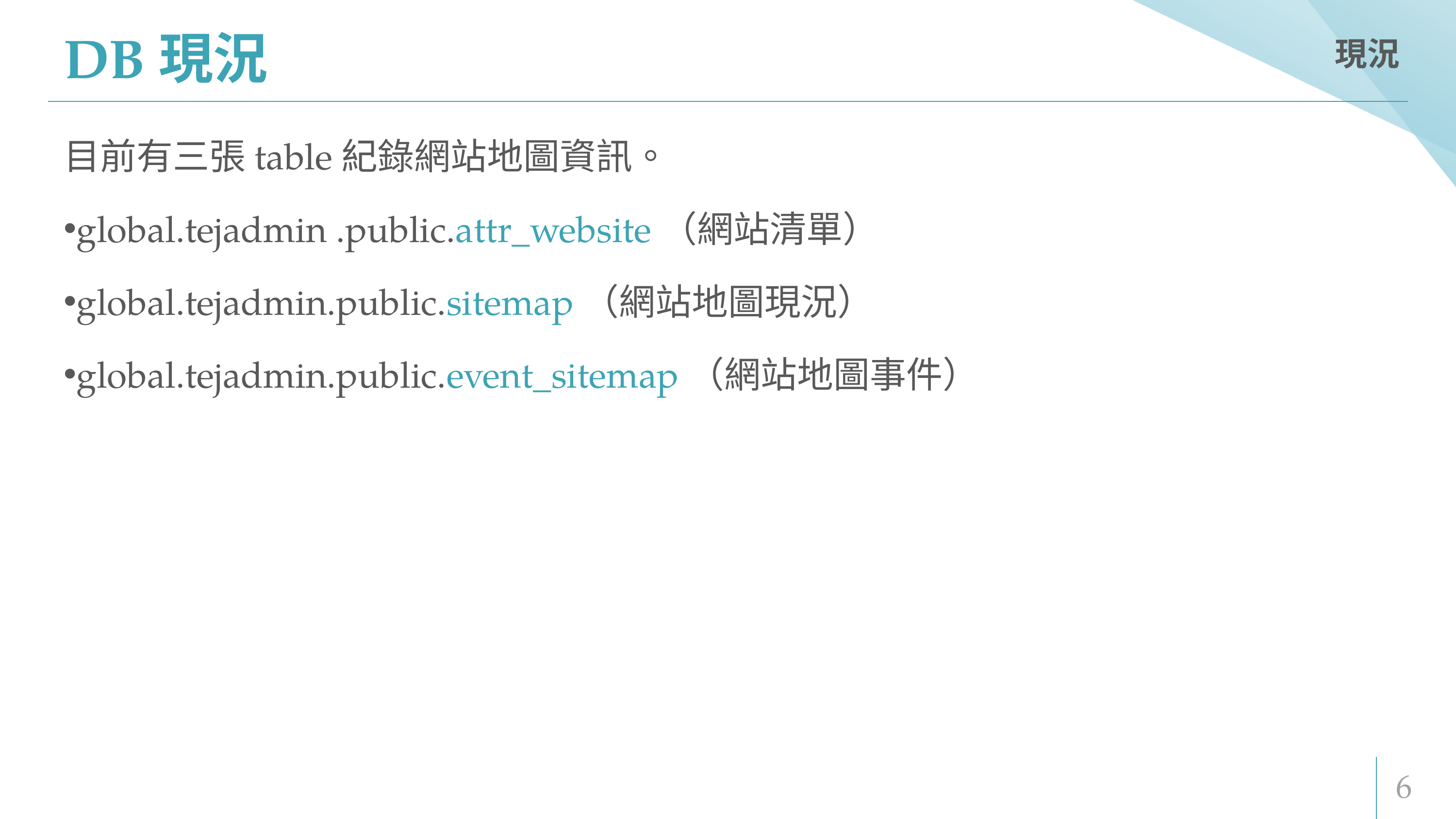

# DB現況
現況
目前有三張table紀錄網站地圖資訊。
global.tejadmin .public.attr_website（網站清單）
global.tejadmin.public.sitemap（網站地圖現況）
global.tejadmin.public.event_sitemap（網站地圖事件）

6